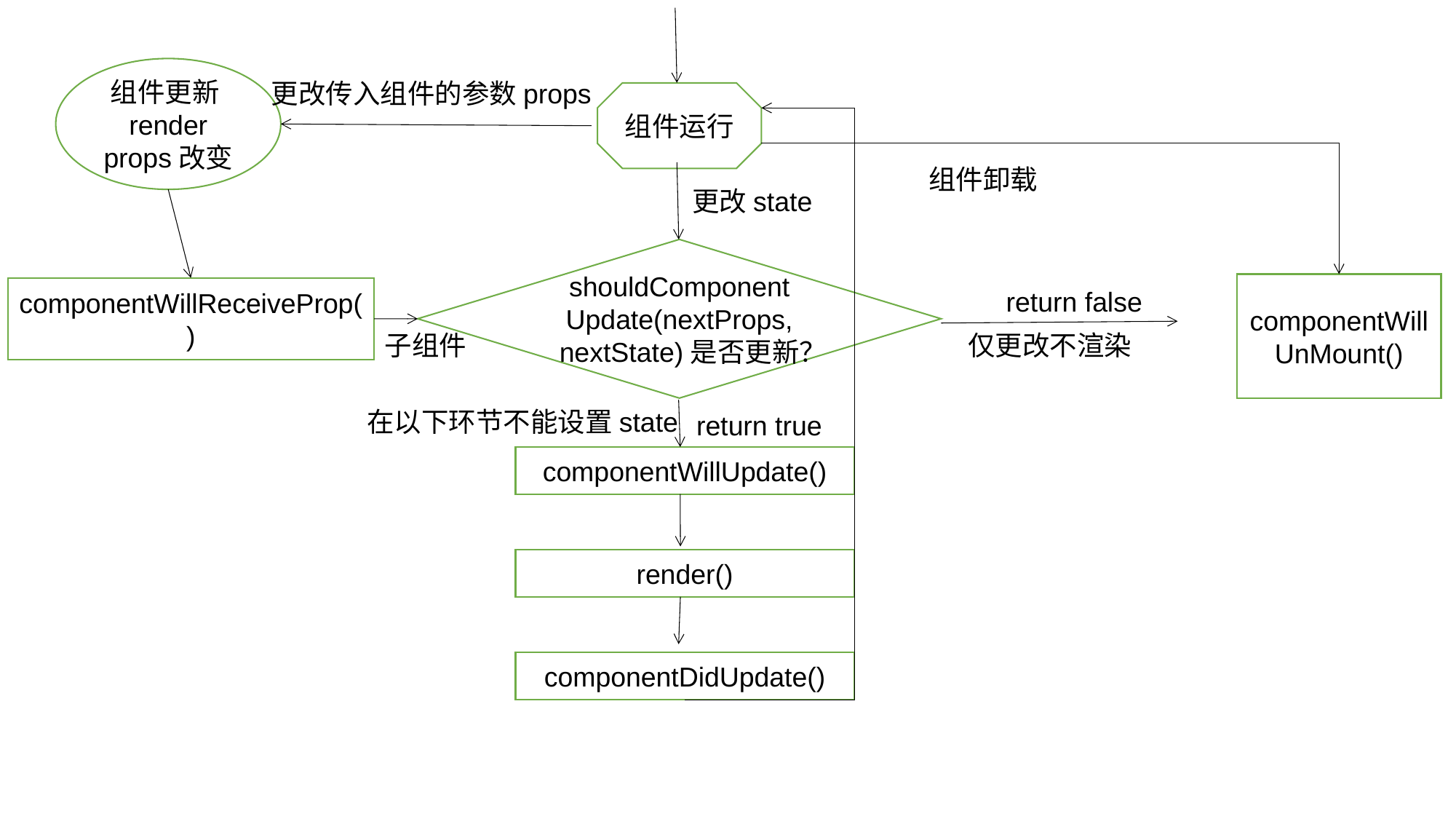

组件更新render props改变
更改传入组件的参数props
组件运行
组件卸载
更改state
shouldComponentUpdate(nextProps, nextState)是否更新？
componentWillUnMount()
componentWillReceiveProp()
return false
子组件
仅更改不渲染
在以下环节不能设置state
return true
componentWillUpdate()
render()
componentDidUpdate()